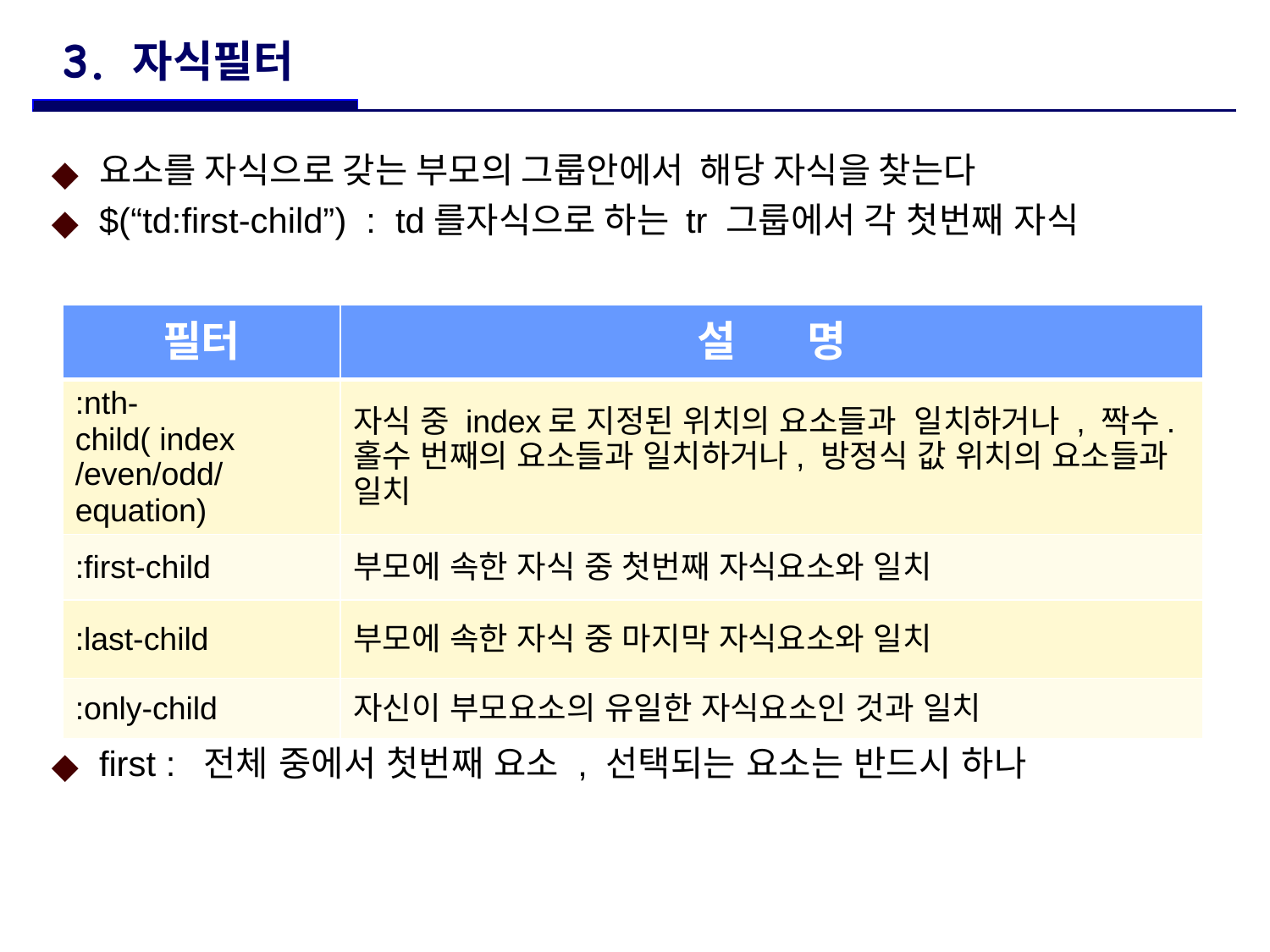

# 3. 자식필터
요소를 자식으로 갖는 부모의 그룹안에서  해당 자식을 찾는다
$(“td:first-child”)  :  td를자식으로 하는 tr 그룹에서 각 첫번째 자식

first :  전체 중에서 첫번째 요소 , 선택되는 요소는 반드시 하나

| 필터 | 설 명 |
| --- | --- |
| :nth-child( index /even/odd/ equation) | 자식 중 index로 지정된 위치의 요소들과 일치하거나 , 짝수. 홀수 번째의 요소들과 일치하거나, 방정식 값 위치의 요소들과 일치 |
| :first-child | 부모에 속한 자식 중 첫번째 자식요소와 일치 |
| :last-child | 부모에 속한 자식 중 마지막 자식요소와 일치 |
| :only-child | 자신이 부모요소의 유일한 자식요소인 것과 일치 |